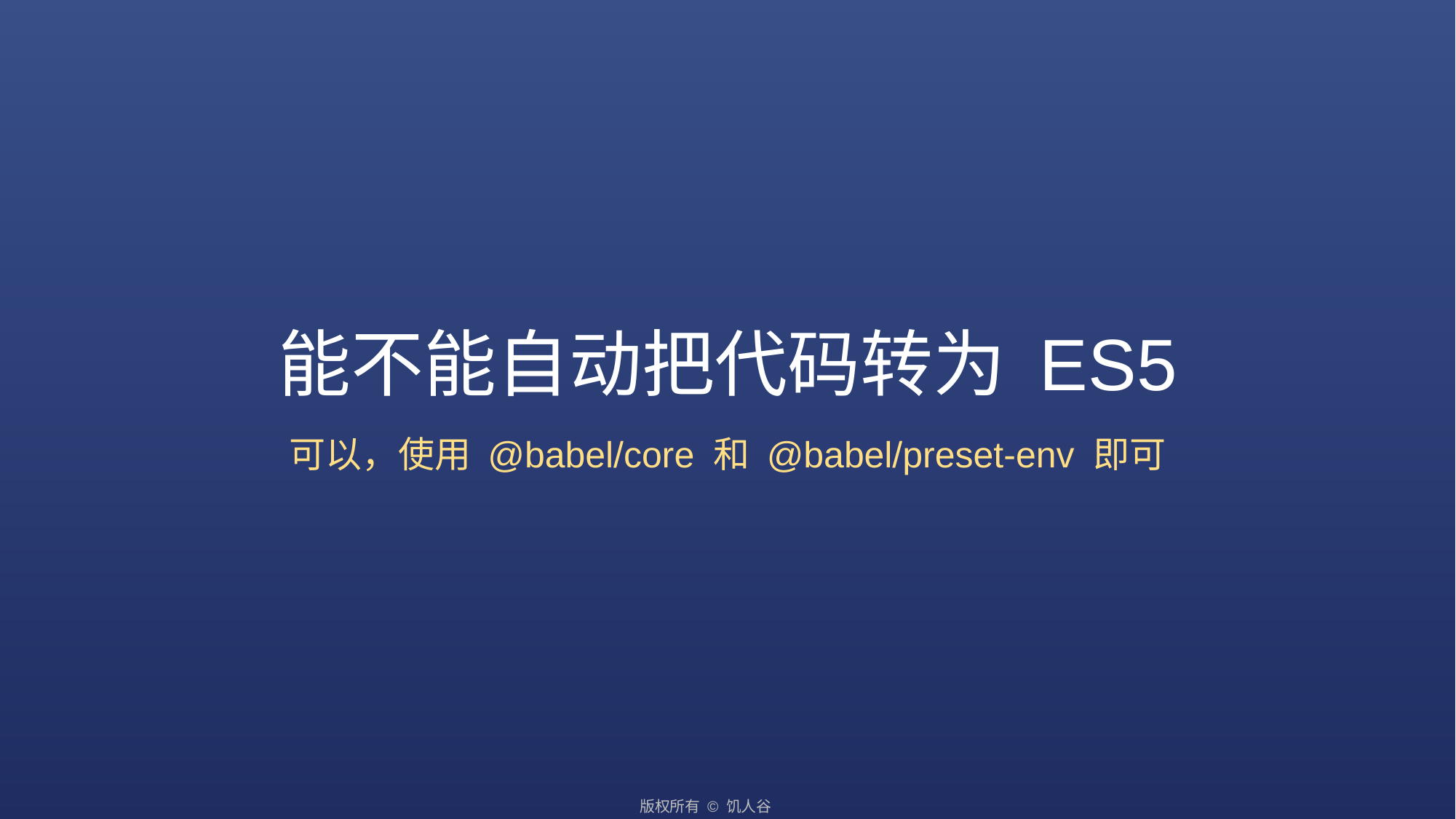

# 能不能自动把代码转为 ES5
可以，使用 @babel/core 和 @babel/preset-env 即可